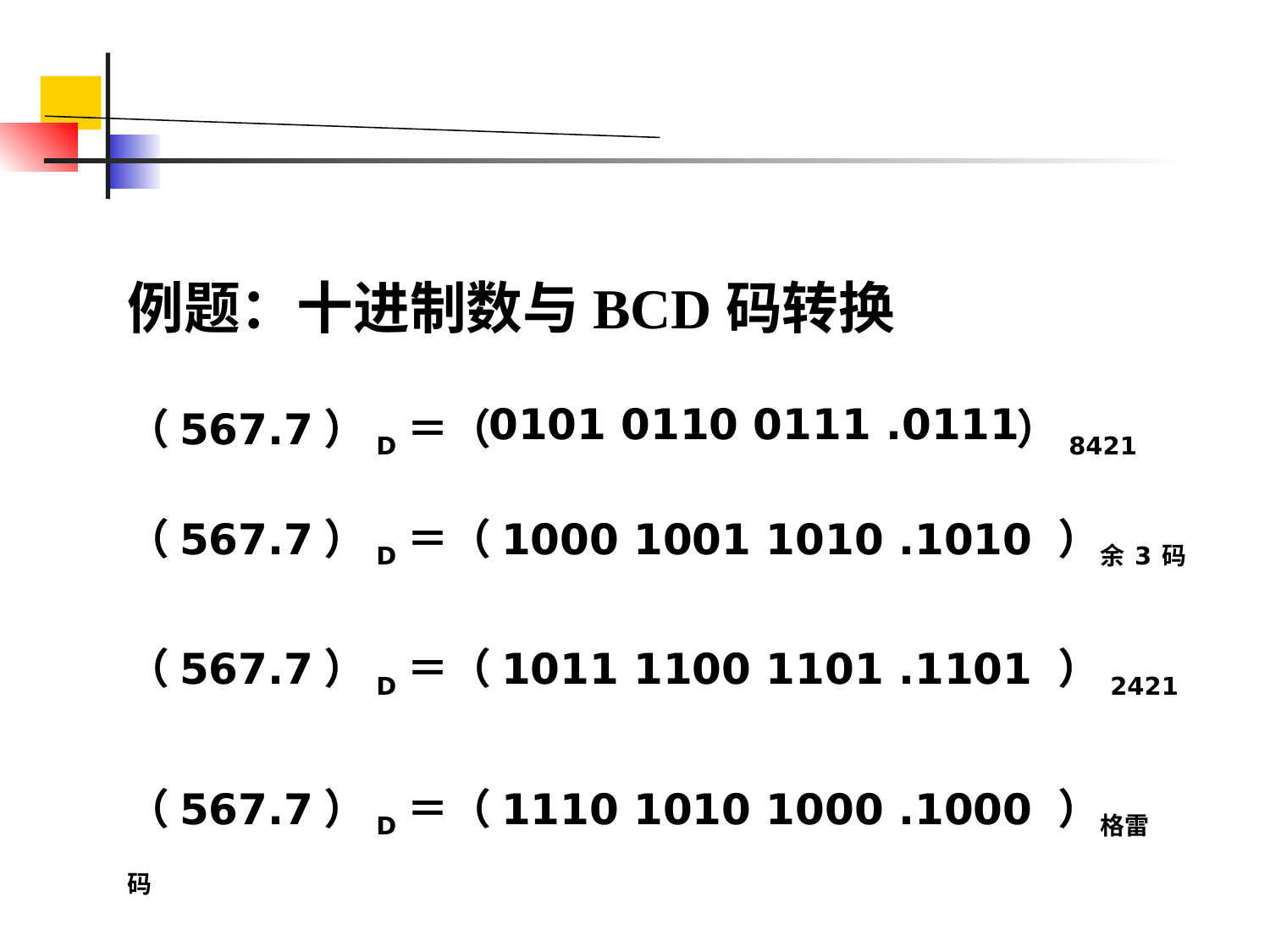

例题：十进制数与BCD码转换
0101 0110 0111 .0111
（567.7）D＝（					）8421
（567.7）D＝（1000 1001 1010 .1010 ）余3码
（567.7）D＝（1011 1100 1101 .1101 ）2421
（567.7）D＝（1110 1010 1000 .1000 ）格雷码